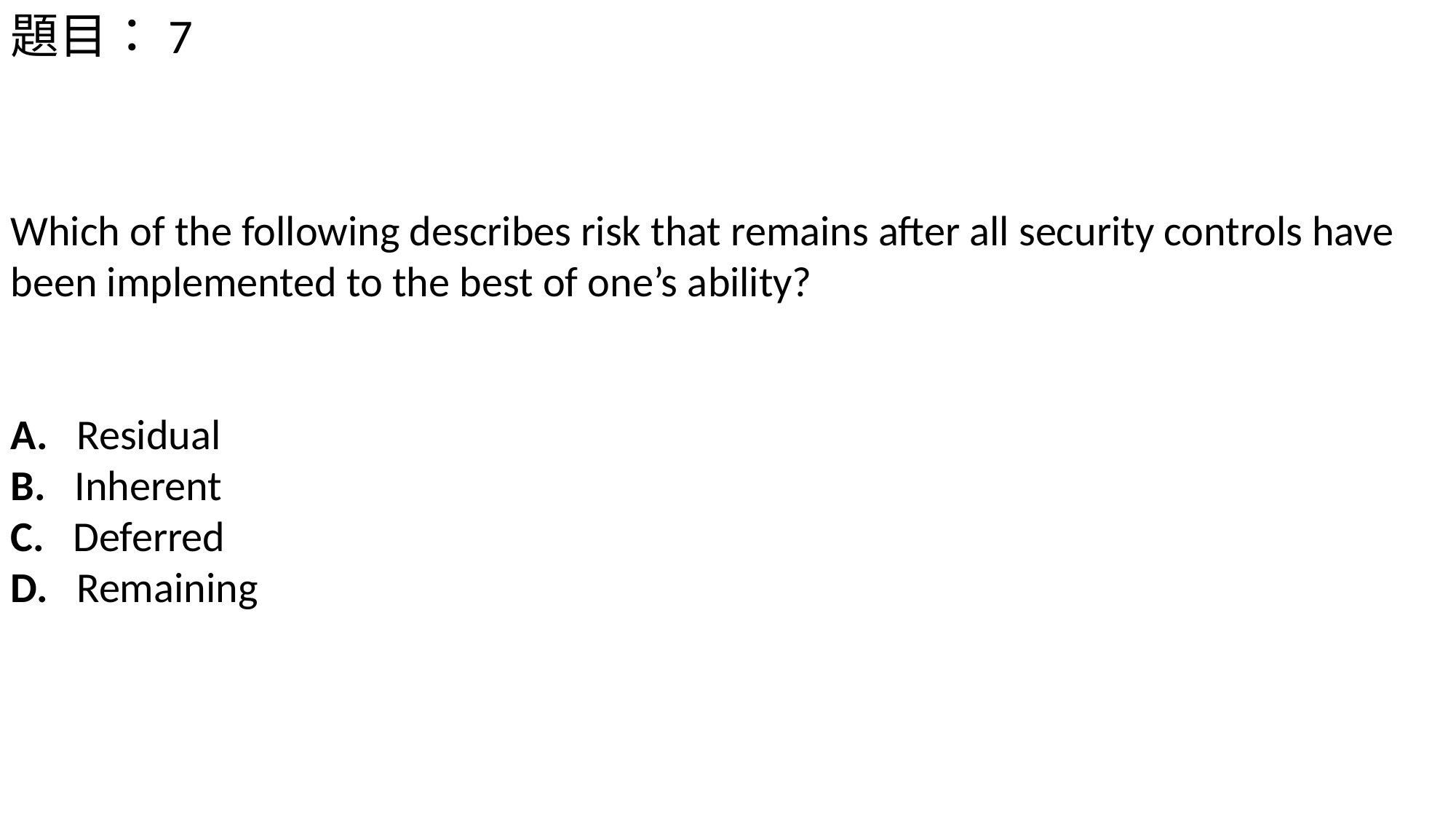

題目：7
Which of the following describes risk that remains after all security controls have been implemented to the best of one’s ability?

A.   Residual
B.   Inherent
C.   Deferred
D.   Remaining